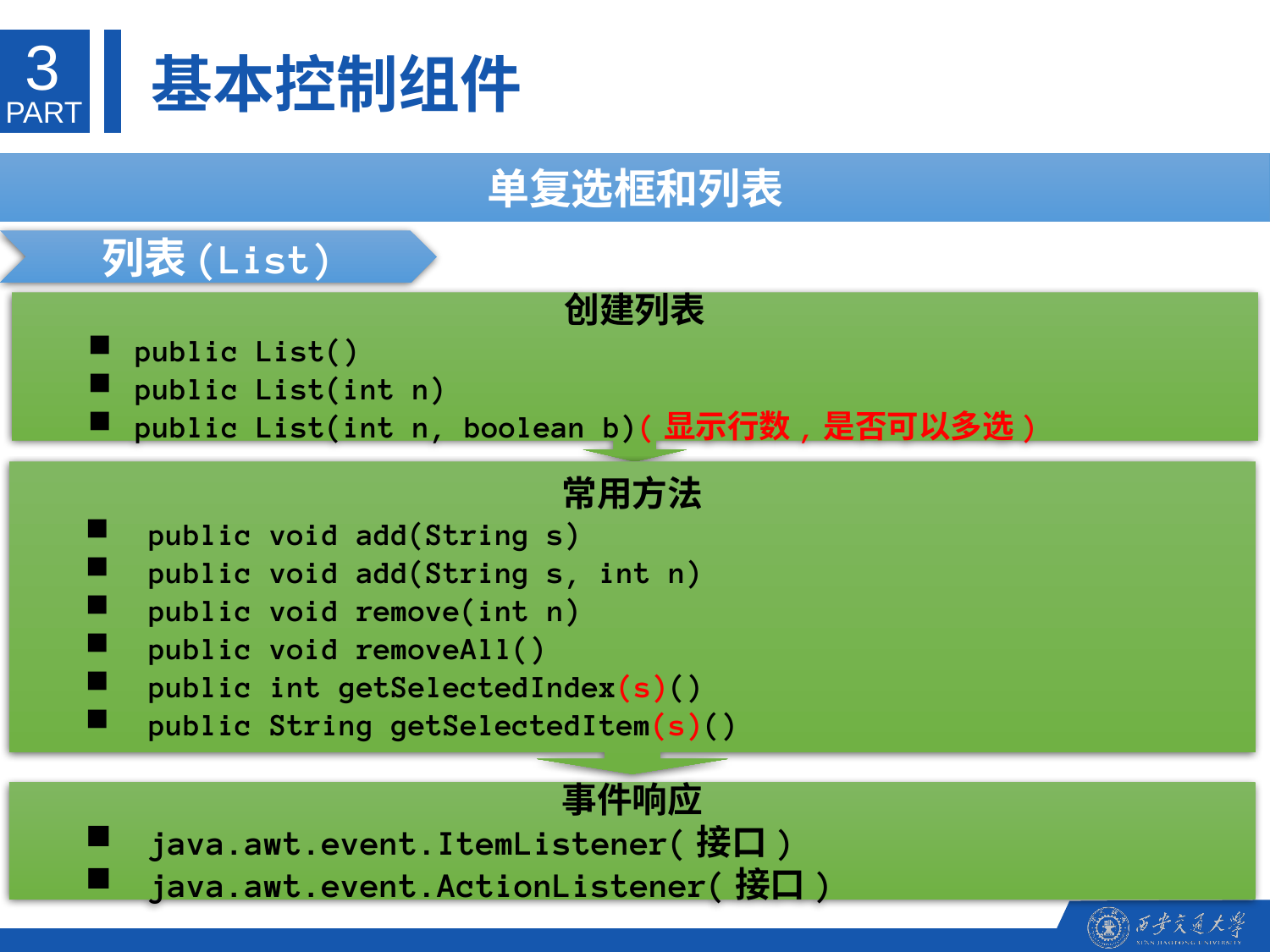

3
基本控制组件
PART
单复选框和列表
列表(List)
创建列表
public List()
public List(int n)
public List(int n, boolean b)(显示行数,是否可以多选)
常用方法
public void add(String s)
public void add(String s, int n)
public void remove(int n)
public void removeAll()
public int getSelectedIndex(s)()
public String getSelectedItem(s)()
事件响应
java.awt.event.ItemListener(接口)
java.awt.event.ActionListener(接口)